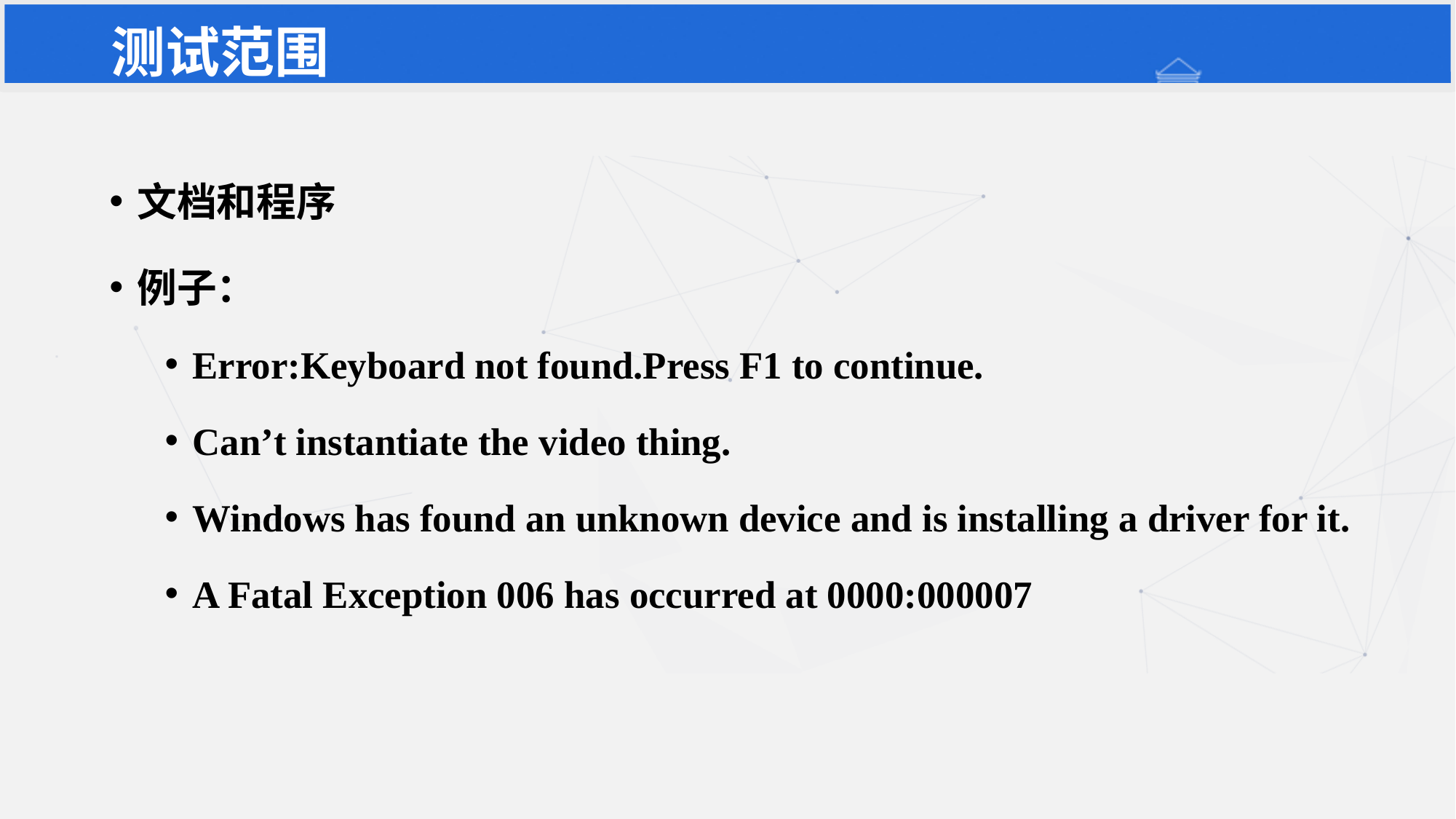

# 测试范围
文档和程序
例子：
Error:Keyboard not found.Press F1 to continue.
Can’t instantiate the video thing.
Windows has found an unknown device and is installing a driver for it.
A Fatal Exception 006 has occurred at 0000:000007